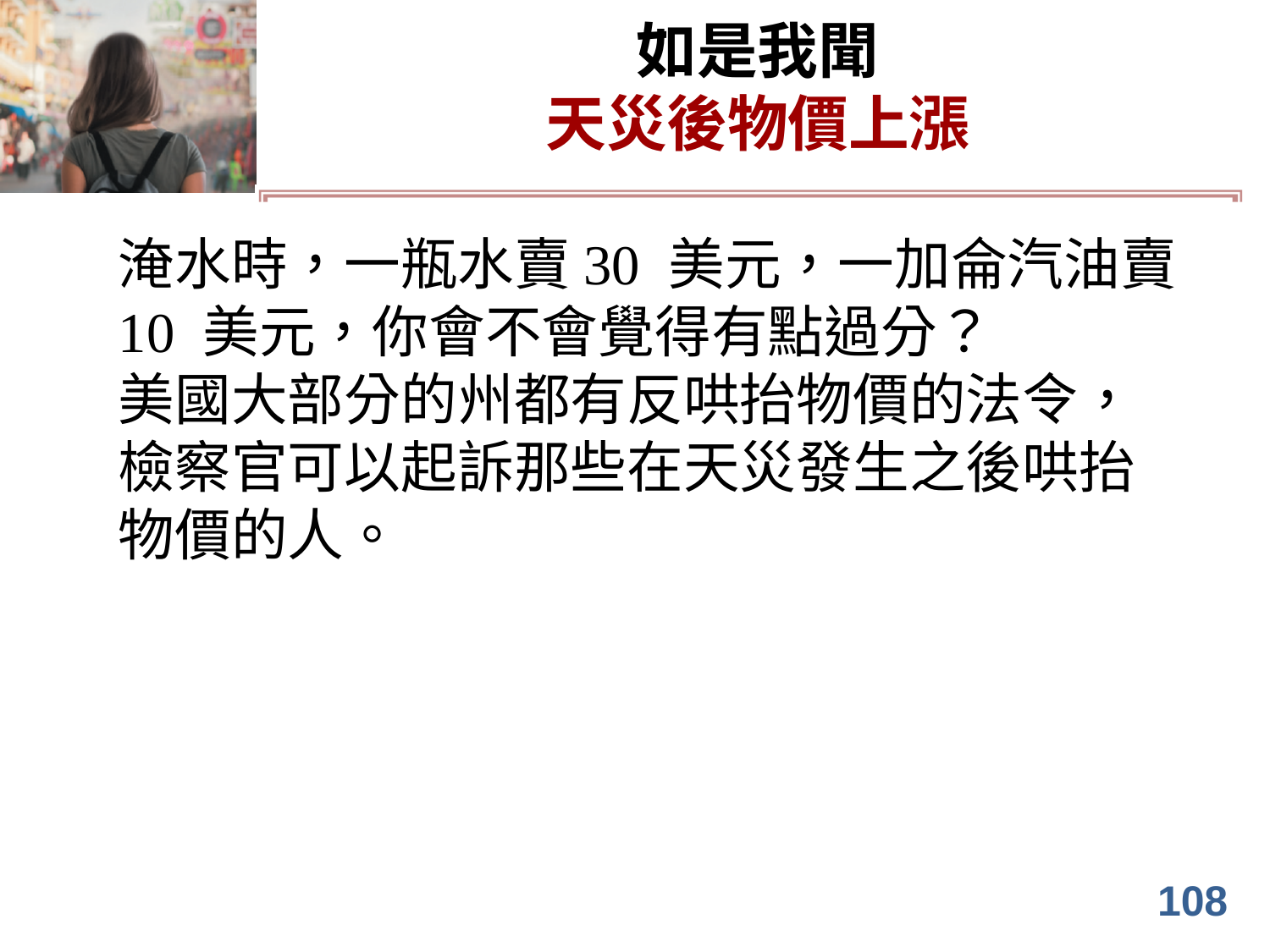

# 如是我聞 天災後物價上漲
淹水時，一瓶水賣30 美元，一加侖汽油賣10 美元，你會不會覺得有點過分？
美國大部分的州都有反哄抬物價的法令，檢察官可以起訴那些在天災發生之後哄抬物價的人。
108